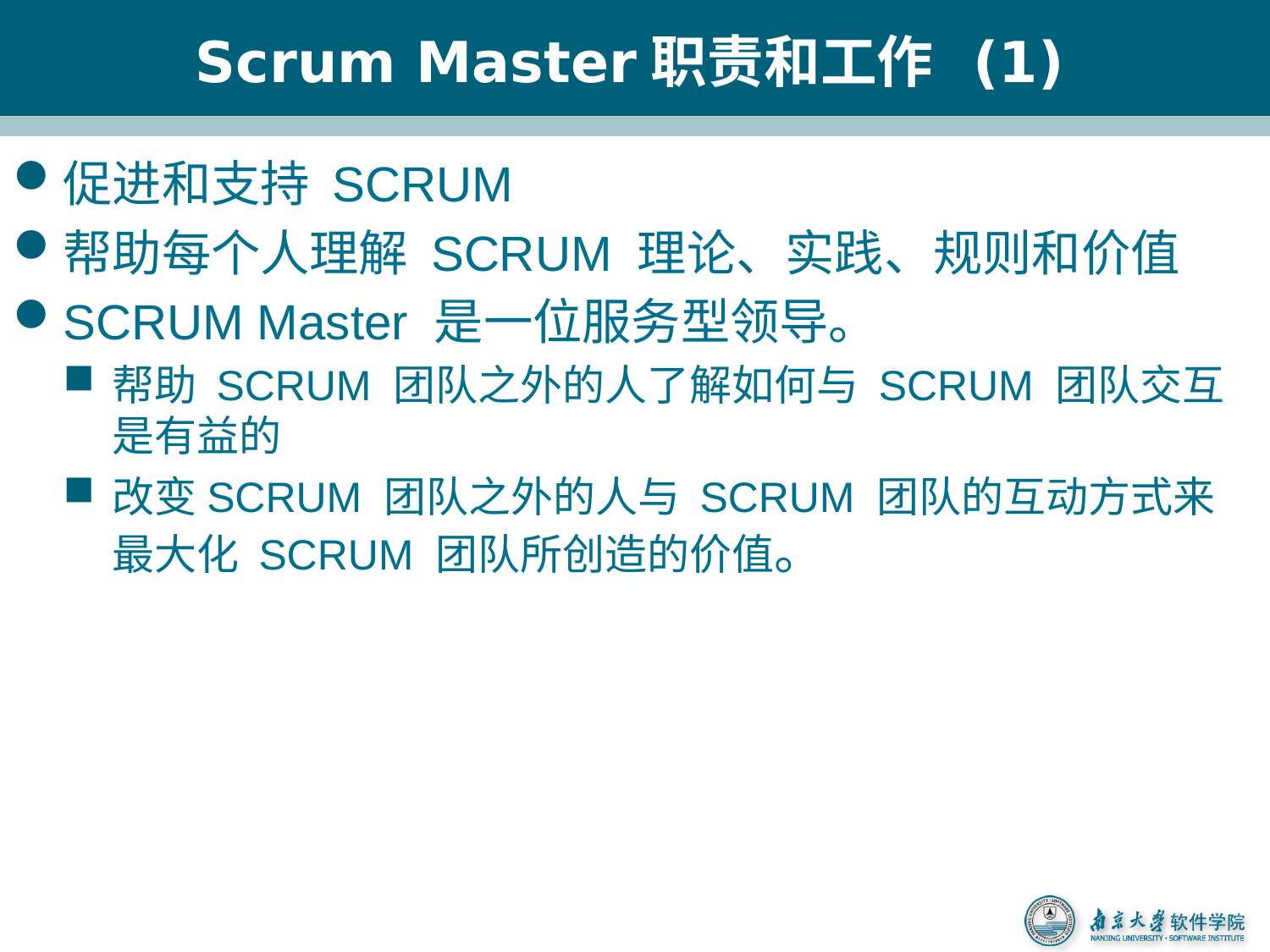

# Scrum Master职责和工作  (1)
促进和支持 SCRUM
帮助每个人理解 SCRUM 理论、实践、规则和价值
SCRUM Master 是一位服务型领导。
帮助 SCRUM 团队之外的人了解如何与 SCRUM 团队交互是有益的
改变SCRUM 团队之外的人与 SCRUM 团队的互动方式来最大化 SCRUM 团队所创造的价值。